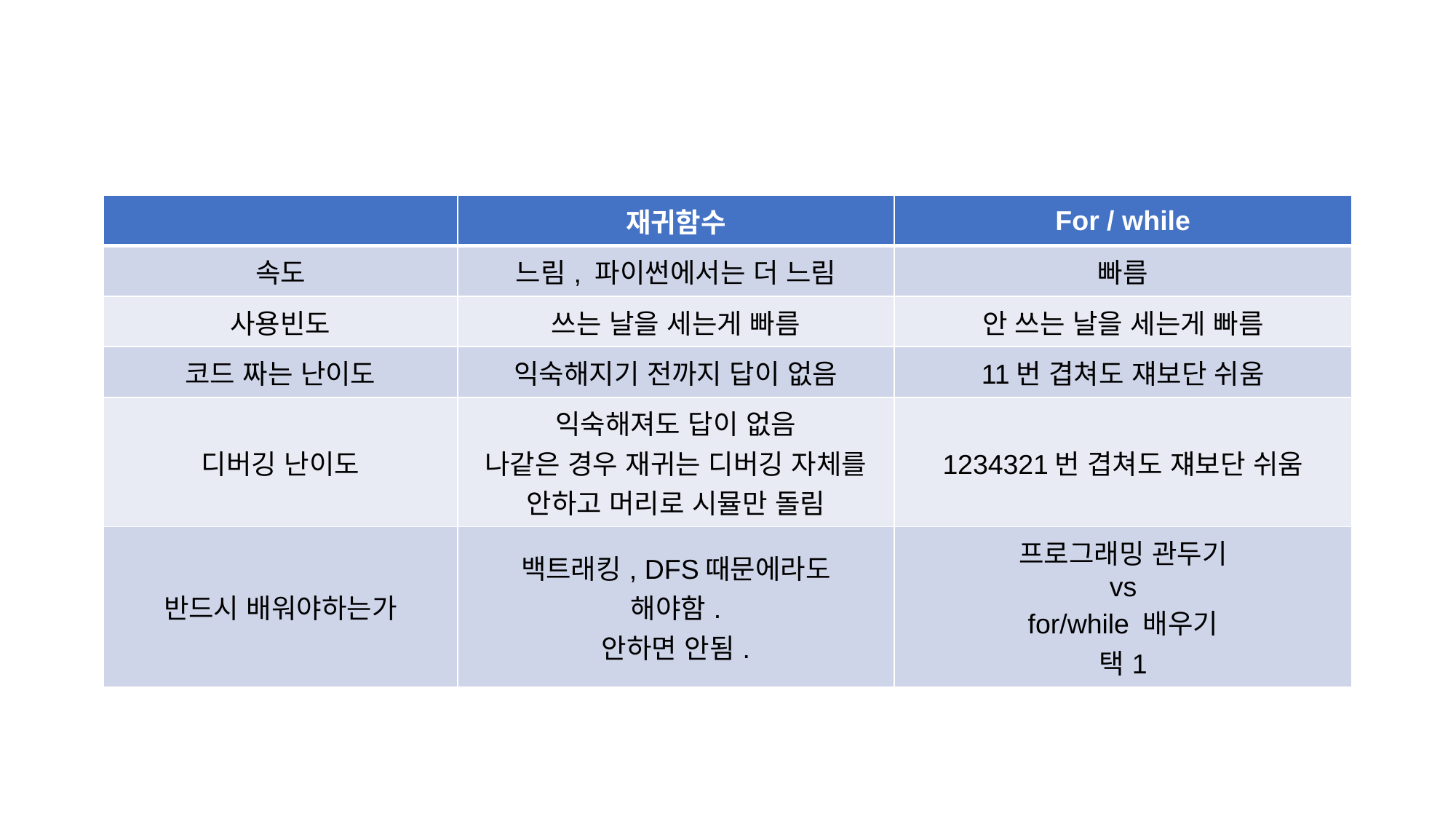

|  | 재귀함수 | For / while |
| --- | --- | --- |
| 속도 | 느림, 파이썬에서는 더 느림 | 빠름 |
| 사용빈도 | 쓰는 날을 세는게 빠름 | 안 쓰는 날을 세는게 빠름 |
| 코드 짜는 난이도 | 익숙해지기 전까지 답이 없음 | 11번 겹쳐도 쟤보단 쉬움 |
| 디버깅 난이도 | 익숙해져도 답이 없음 나같은 경우 재귀는 디버깅 자체를 안하고 머리로 시뮬만 돌림 | 1234321번 겹쳐도 쟤보단 쉬움 |
| 반드시 배워야하는가 | 백트래킹, DFS때문에라도 해야함. 안하면 안됨. | 프로그래밍 관두기 vs for/while 배우기 택1 |